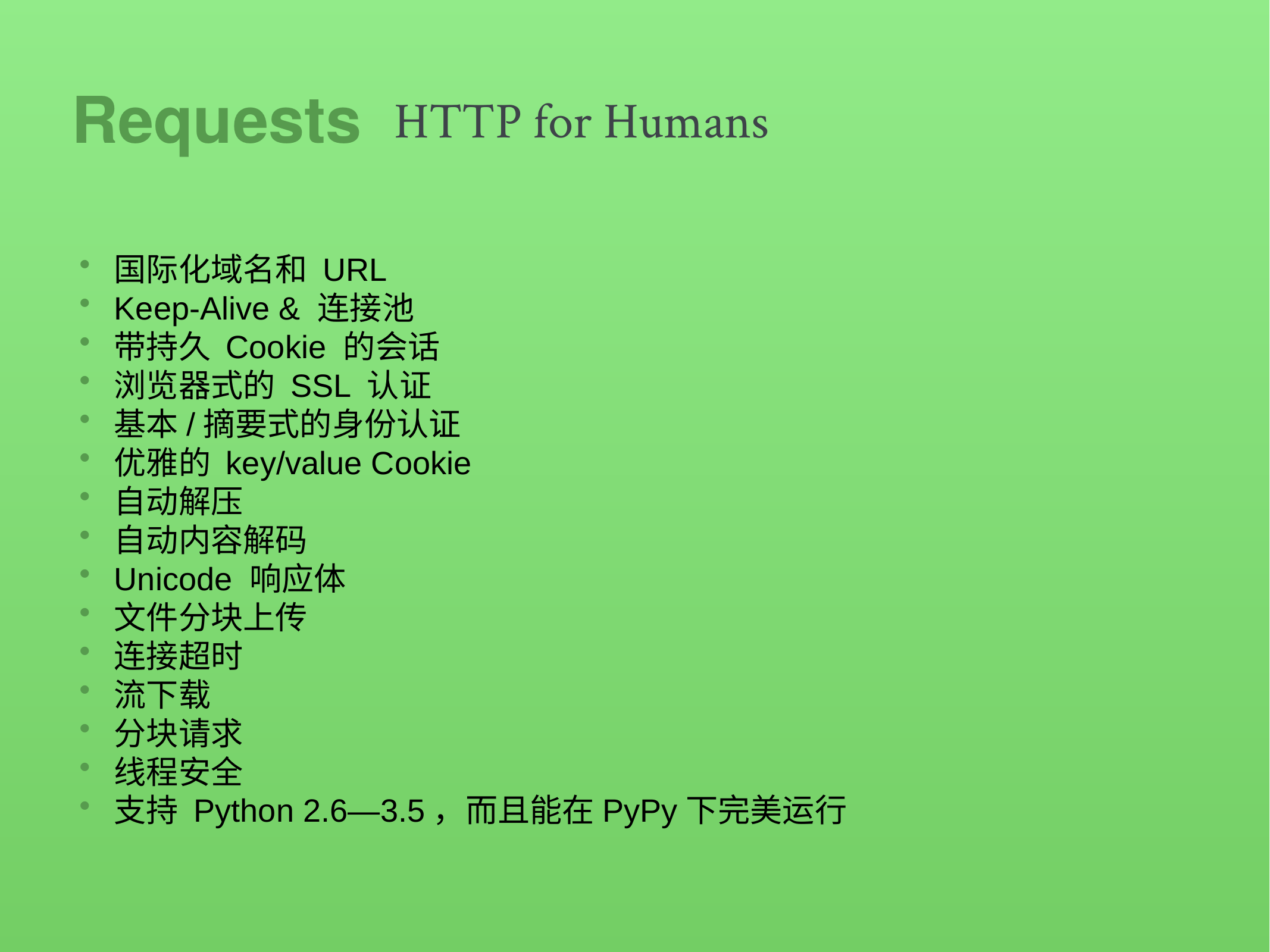

16
Requests
HTTP for Humans
国际化域名和 URL
Keep-Alive & 连接池
带持久 Cookie 的会话
浏览器式的 SSL 认证
基本/摘要式的身份认证
优雅的 key/value Cookie
自动解压
自动内容解码
Unicode 响应体
文件分块上传
连接超时
流下载
分块请求
线程安全
支持 Python 2.6—3.5，而且能在PyPy下完美运行